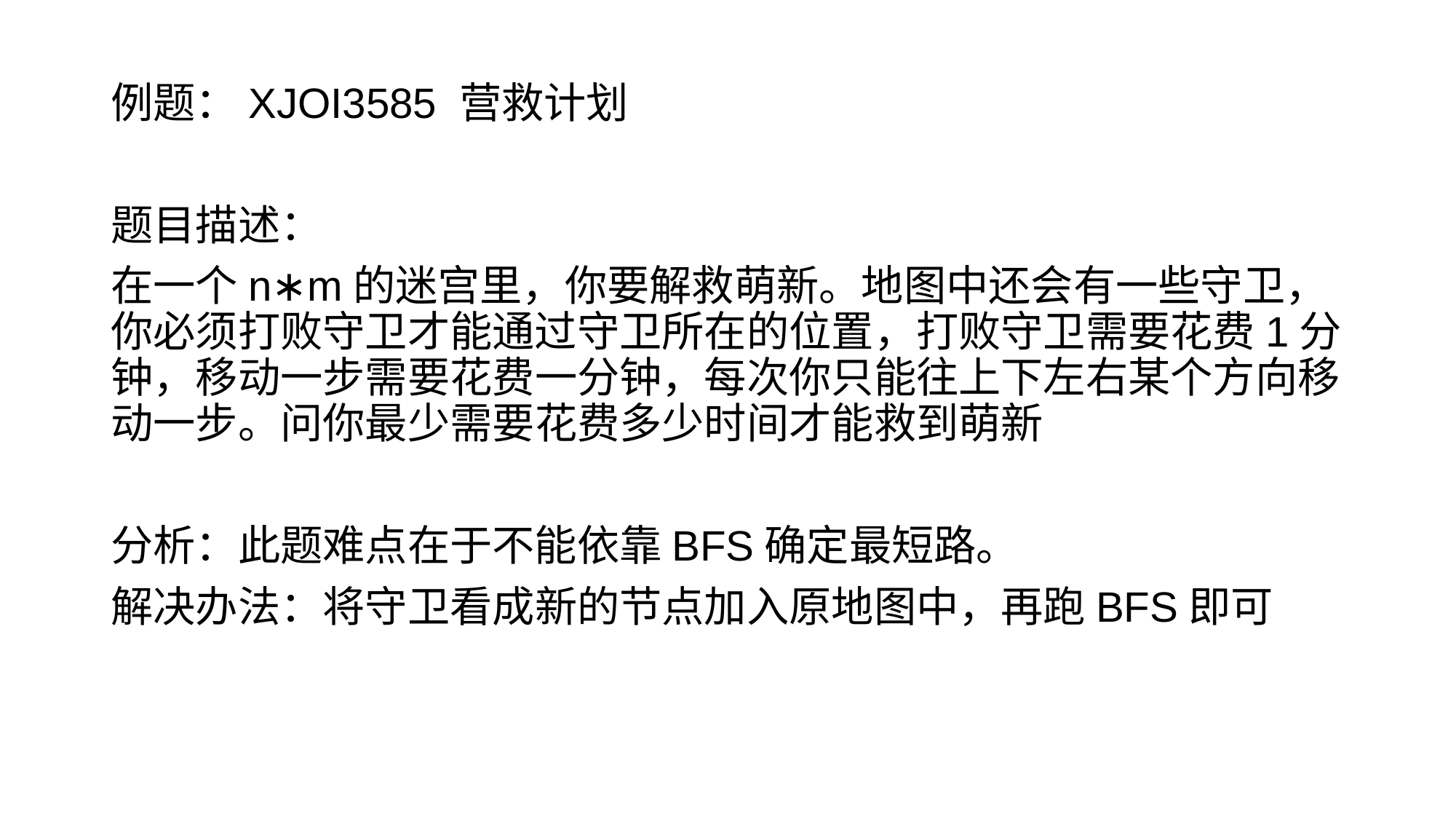

例题：XJOI3585 营救计划

题目描述：
在一个n∗m的迷宫里，你要解救萌新。地图中还会有一些守卫，你必须打败守卫才能通过守卫所在的位置，打败守卫需要花费1分钟，移动一步需要花费一分钟，每次你只能往上下左右某个方向移动一步。问你最少需要花费多少时间才能救到萌新

分析：此题难点在于不能依靠BFS确定最短路。
解决办法：将守卫看成新的节点加入原地图中，再跑BFS即可